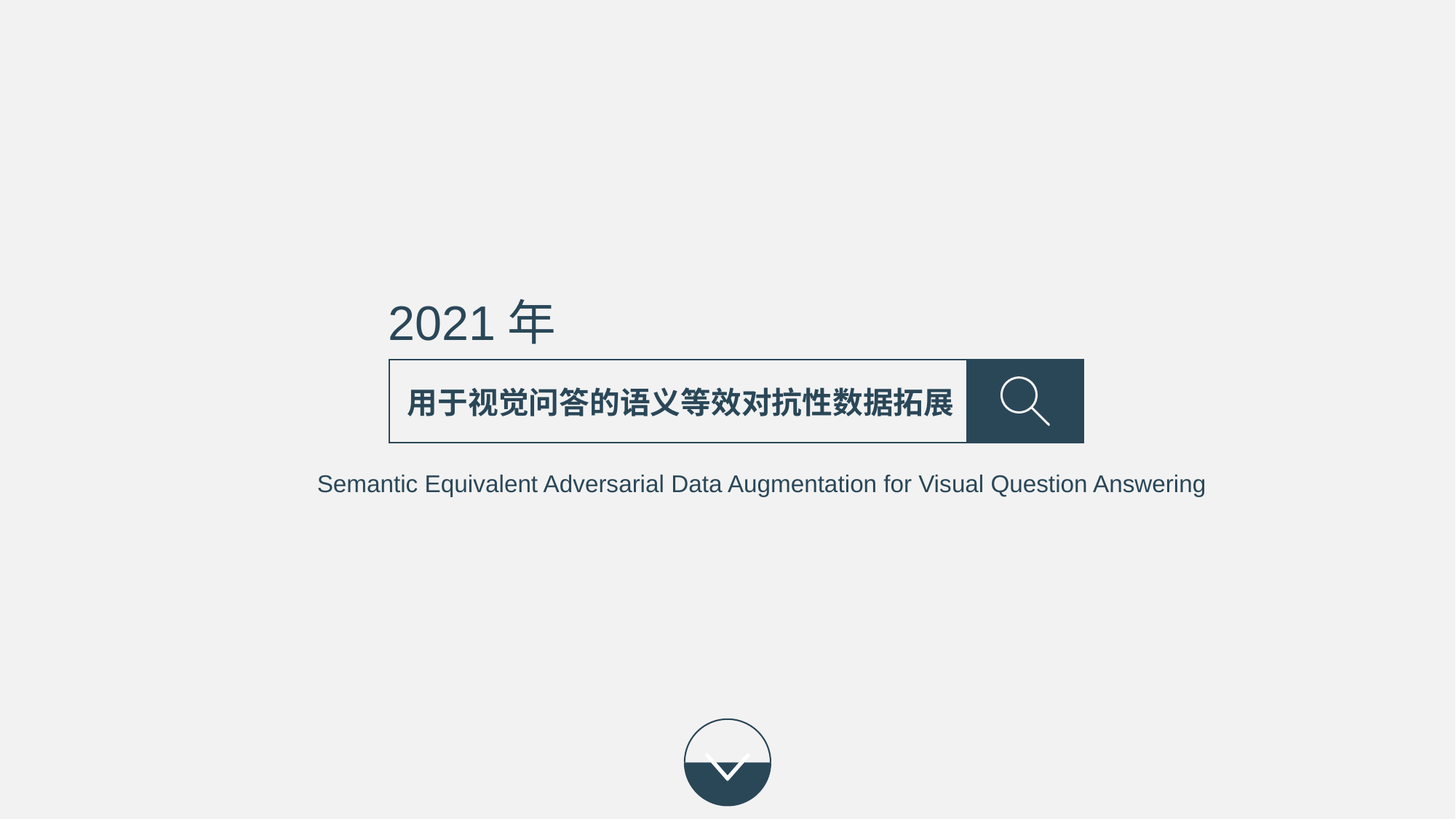

2021年

用于视觉问答的语义等效对抗性数据拓展
Semantic Equivalent Adversarial Data Augmentation for Visual Question Answering